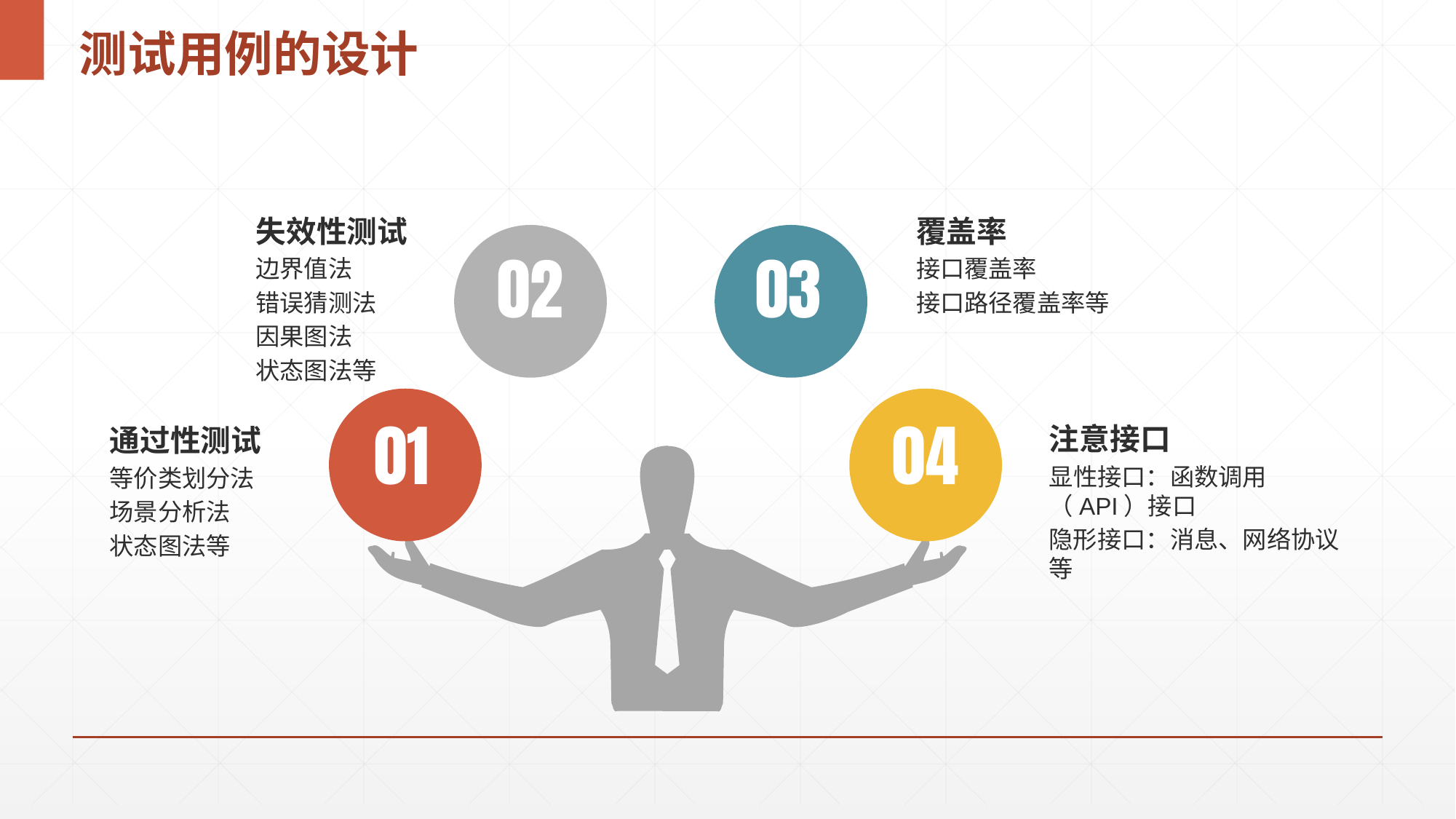

# 测试用例的设计
失效性测试
边界值法
错误猜测法
因果图法
状态图法等
覆盖率
接口覆盖率
接口路径覆盖率等

02

03

01

04
注意接口
显性接口：函数调用（API）接口
隐形接口：消息、网络协议等
通过性测试
等价类划分法
场景分析法
状态图法等